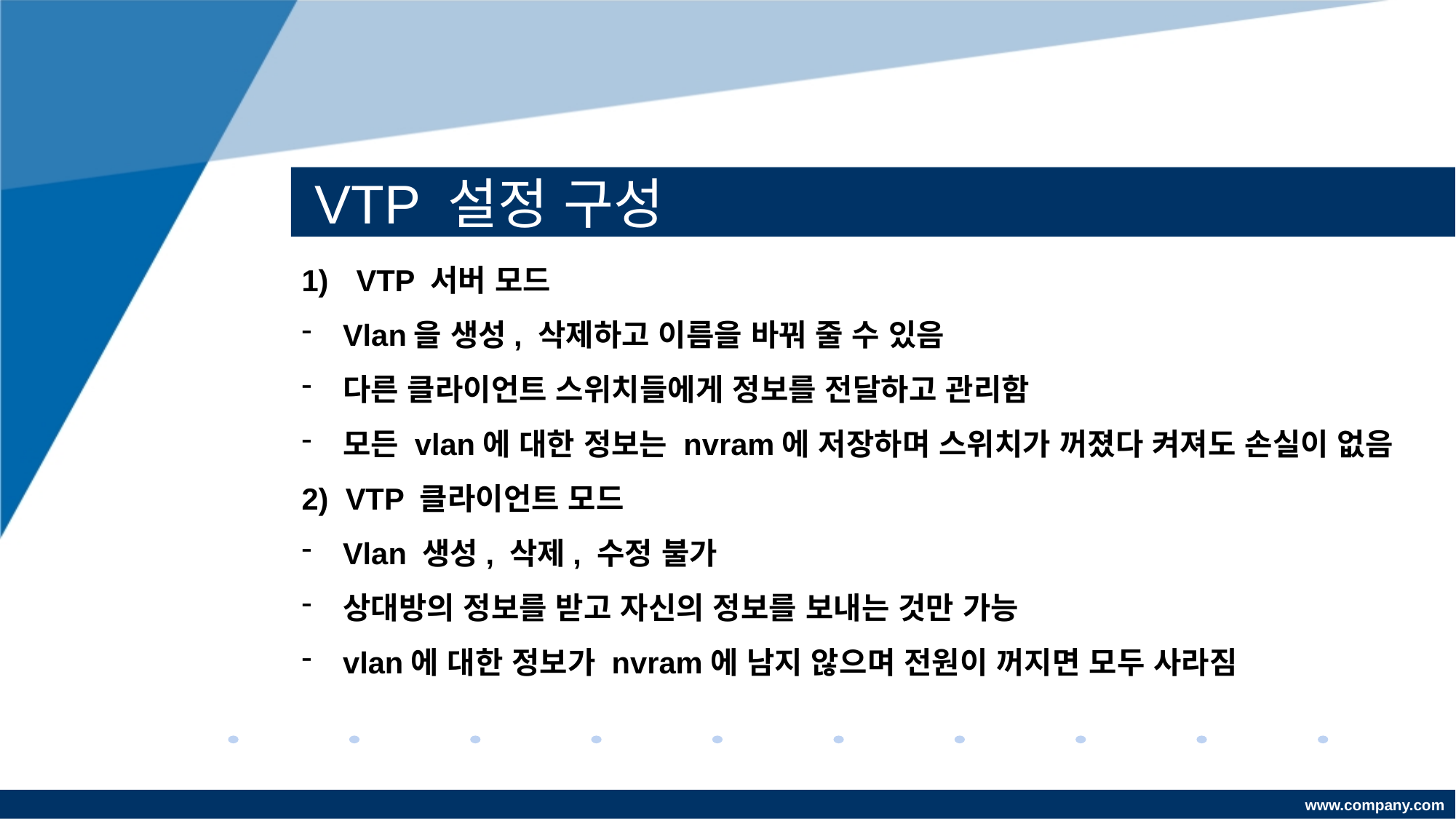

# VTP 설정 구성
VTP 서버 모드
Vlan을 생성, 삭제하고 이름을 바꿔 줄 수 있음
다른 클라이언트 스위치들에게 정보를 전달하고 관리함
모든 vlan에 대한 정보는 nvram에 저장하며 스위치가 꺼졌다 켜져도 손실이 없음
2)  VTP 클라이언트 모드
Vlan 생성, 삭제, 수정 불가
상대방의 정보를 받고 자신의 정보를 보내는 것만 가능
vlan에 대한 정보가 nvram에 남지 않으며 전원이 꺼지면 모두 사라짐